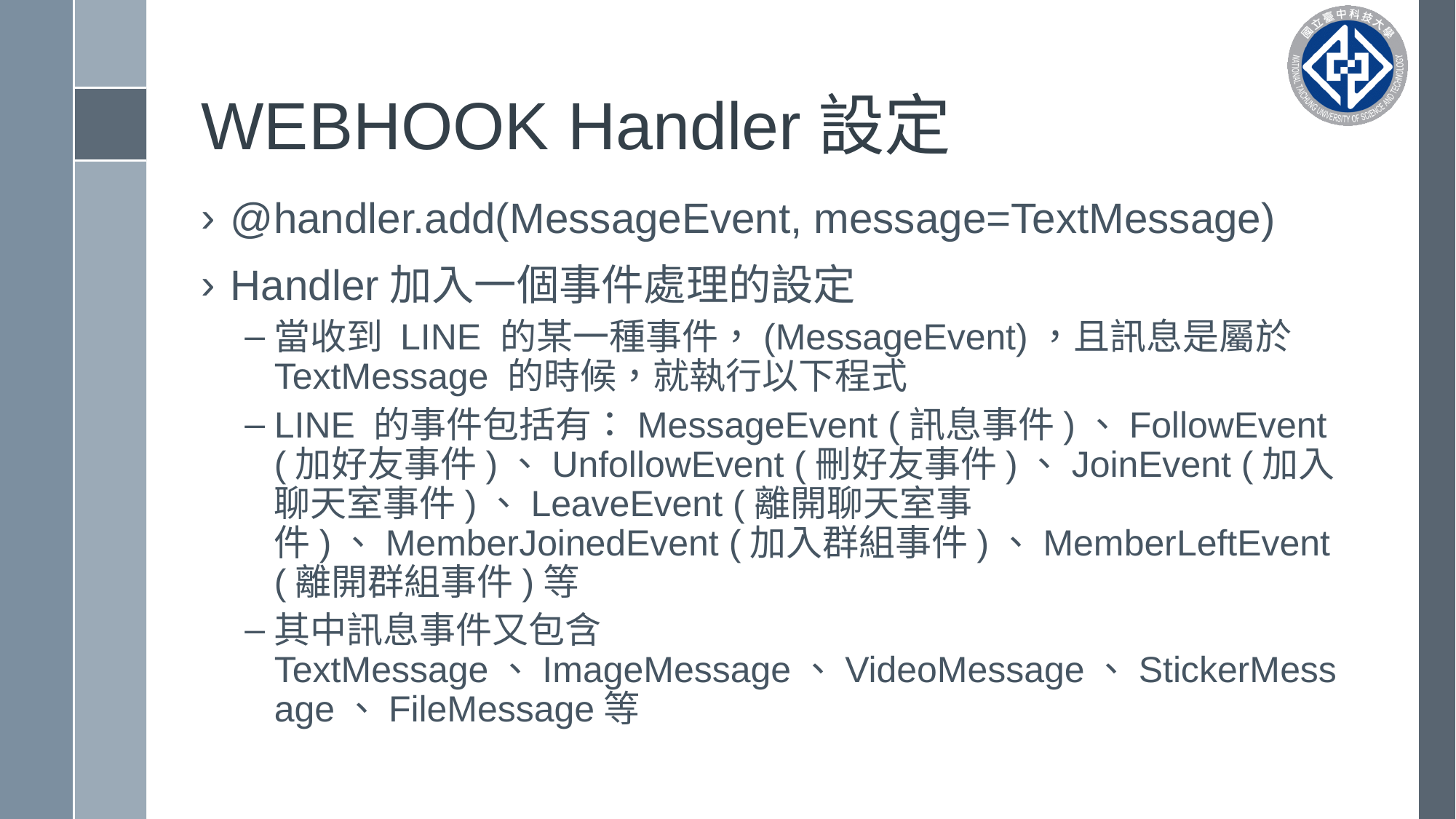

# WEBHOOK Handler設定
@handler.add(MessageEvent, message=TextMessage)
Handler加入一個事件處理的設定
當收到 LINE 的某一種事件，(MessageEvent)，且訊息是屬於 TextMessage 的時候，就執行以下程式
LINE 的事件包括有：MessageEvent (訊息事件)、FollowEvent (加好友事件)、UnfollowEvent (刪好友事件)、JoinEvent (加入聊天室事件)、LeaveEvent (離開聊天室事件)、MemberJoinedEvent (加入群組事件)、MemberLeftEvent (離開群組事件)等
其中訊息事件又包含TextMessage、ImageMessage、VideoMessage、StickerMessage、FileMessage等